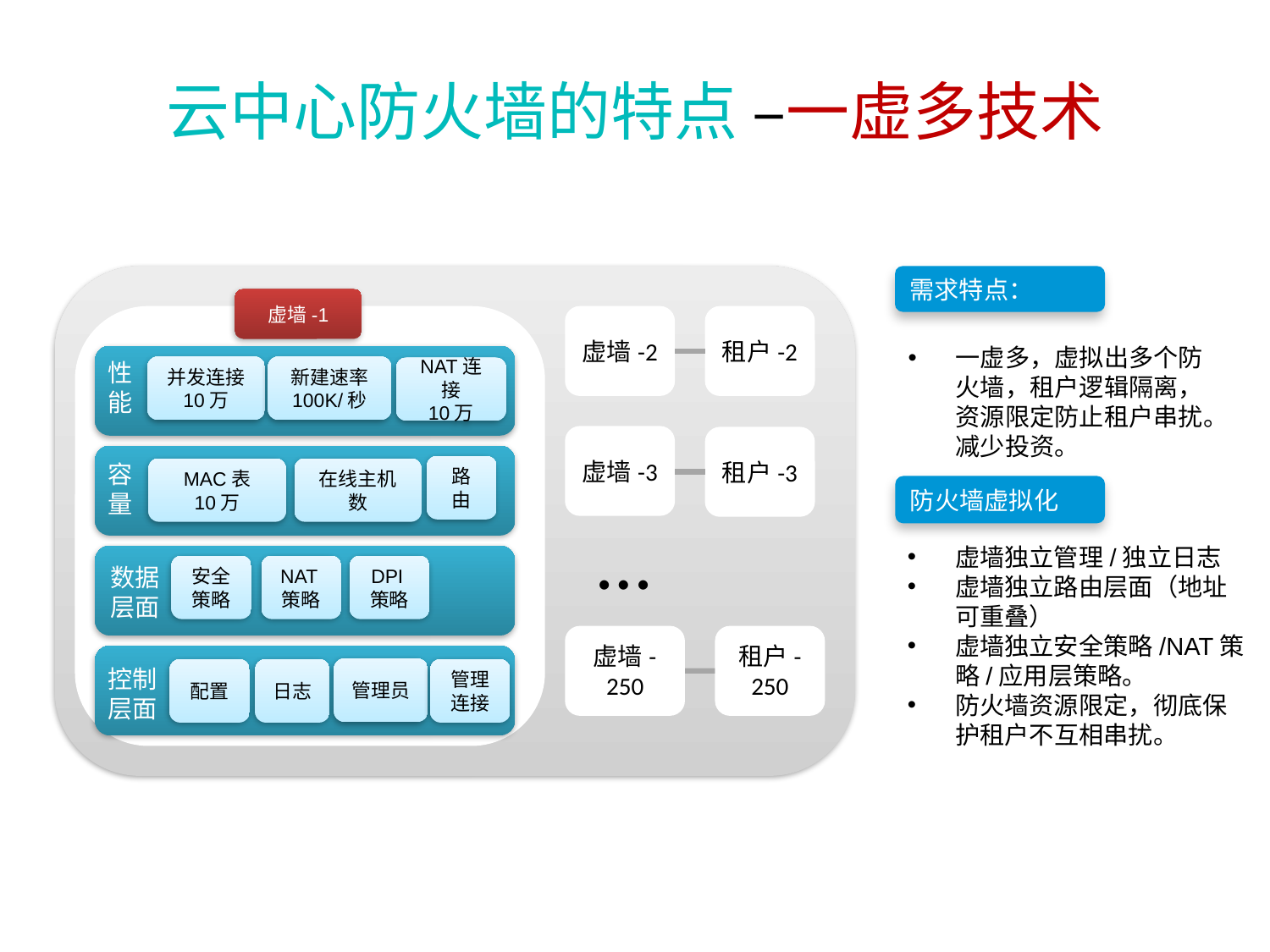

# 云中心防火墙的特点 –一虚多技术

需求特点：
虚墙-1

性
能
并发连接
10万
新建速率
100K/秒
NAT连接
10万

容
量
MAC表
10万
在线主机数

数据
层面
安全
策略
NAT策略
DPI策略

控制
层面
管理员
配置
日志
管理
连接
虚墙-2
租户-2
一虚多，虚拟出多个防火墙，租户逻辑隔离，资源限定防止租户串扰。减少投资。
虚墙-3
租户-3
路由
防火墙虚拟化
…

虚墙独立管理/独立日志
虚墙独立路由层面（地址可重叠）
虚墙独立安全策略/NAT策略/应用层策略。
防火墙资源限定，彻底保护租户不互相串扰。
虚墙-250
租户-250